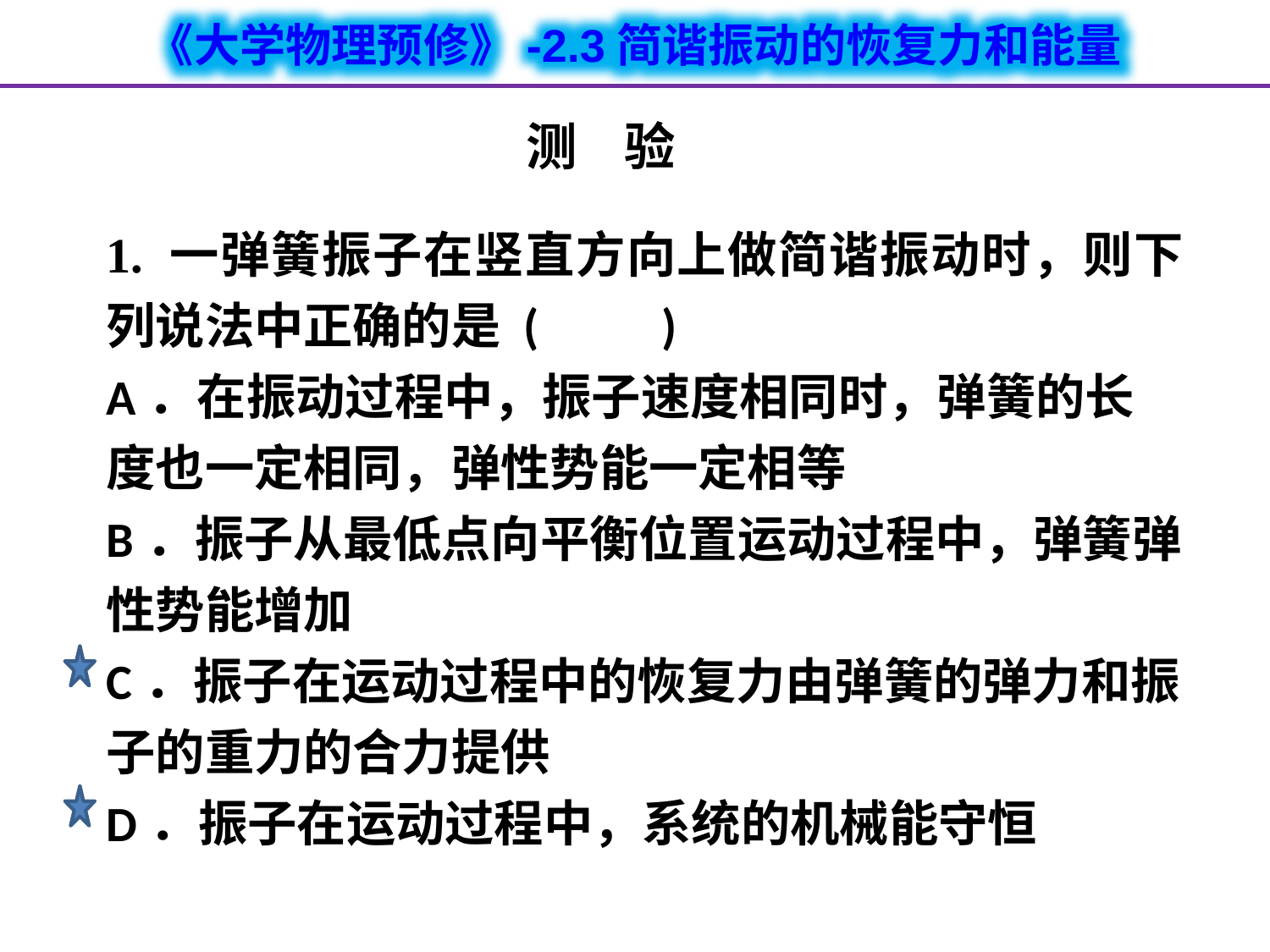

测    验
1. 一弹簧振子在竖直方向上做简谐振动时，则下列说法中正确的是 (　　)
A．在振动过程中，振子速度相同时，弹簧的长度也一定相同，弹性势能一定相等
B．振子从最低点向平衡位置运动过程中，弹簧弹性势能增加
C．振子在运动过程中的恢复力由弹簧的弹力和振子的重力的合力提供
D．振子在运动过程中，系统的机械能守恒